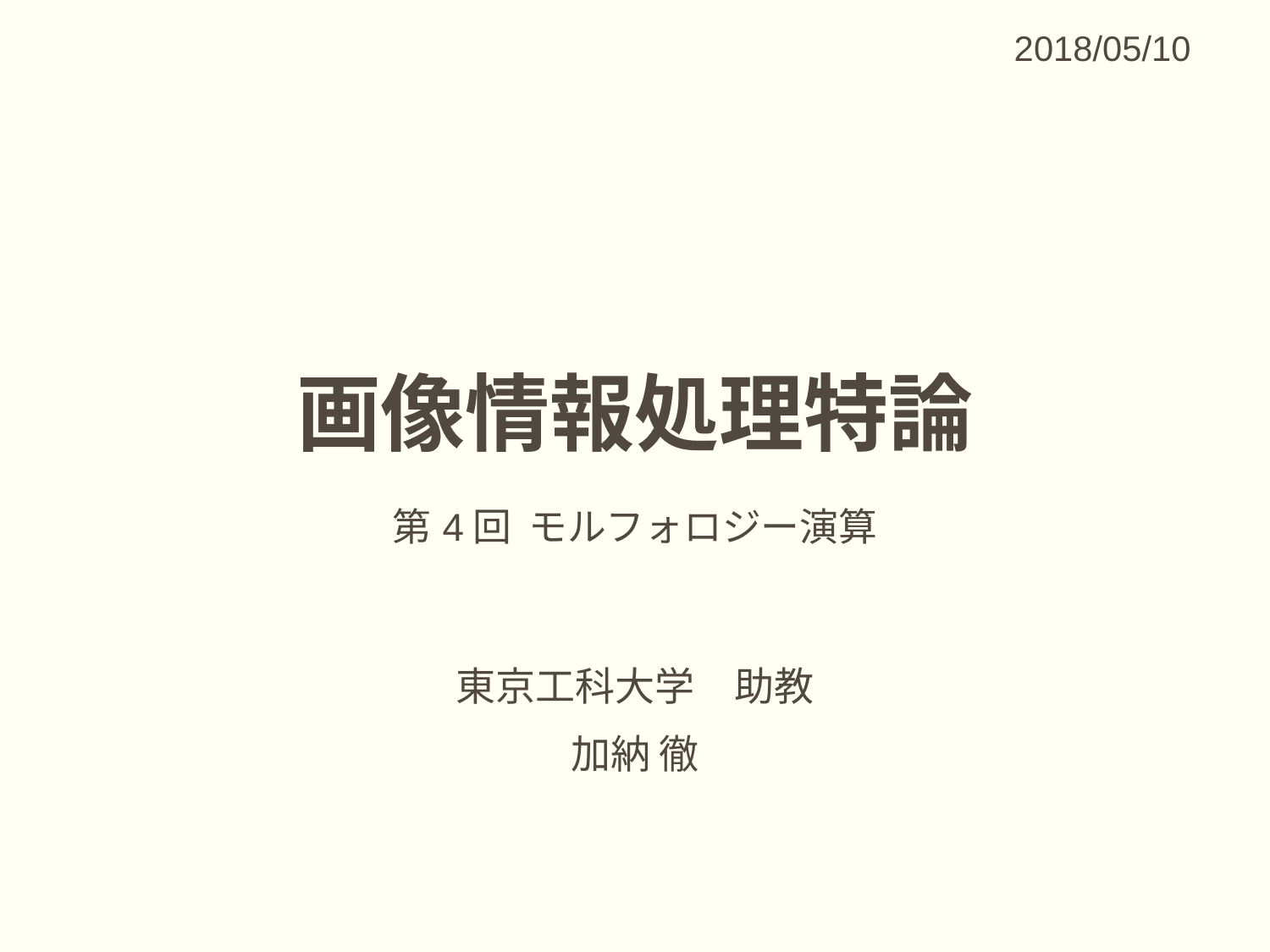

2018/05/10
# 画像情報処理特論 第4回  モルフォロジー演算
東京工科大学　助教
加納 徹